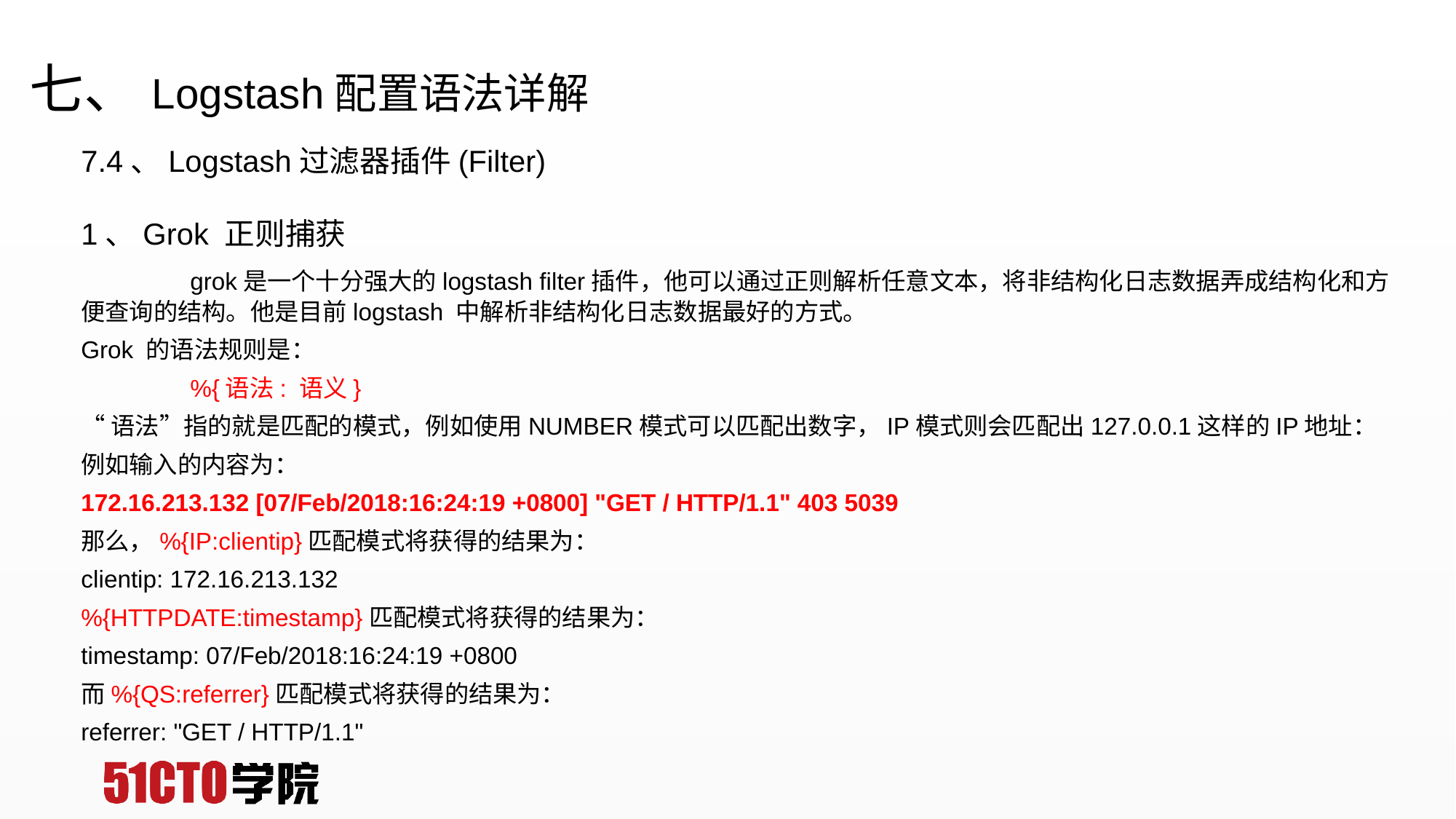

# 七、Logstash配置语法详解
7.4、Logstash过滤器插件(Filter)

1、Grok 正则捕获
	grok是一个十分强大的logstash filter插件，他可以通过正则解析任意文本，将非结构化日志数据弄成结构化和方便查询的结构。他是目前logstash 中解析非结构化日志数据最好的方式。
Grok 的语法规则是：
	%{语法: 语义}
“语法”指的就是匹配的模式，例如使用NUMBER模式可以匹配出数字，IP模式则会匹配出127.0.0.1这样的IP地址：
例如输入的内容为：
172.16.213.132 [07/Feb/2018:16:24:19 +0800] "GET / HTTP/1.1" 403 5039
那么，%{IP:clientip}匹配模式将获得的结果为：
clientip: 172.16.213.132
%{HTTPDATE:timestamp}匹配模式将获得的结果为：
timestamp: 07/Feb/2018:16:24:19 +0800
而%{QS:referrer}匹配模式将获得的结果为：
referrer: "GET / HTTP/1.1"